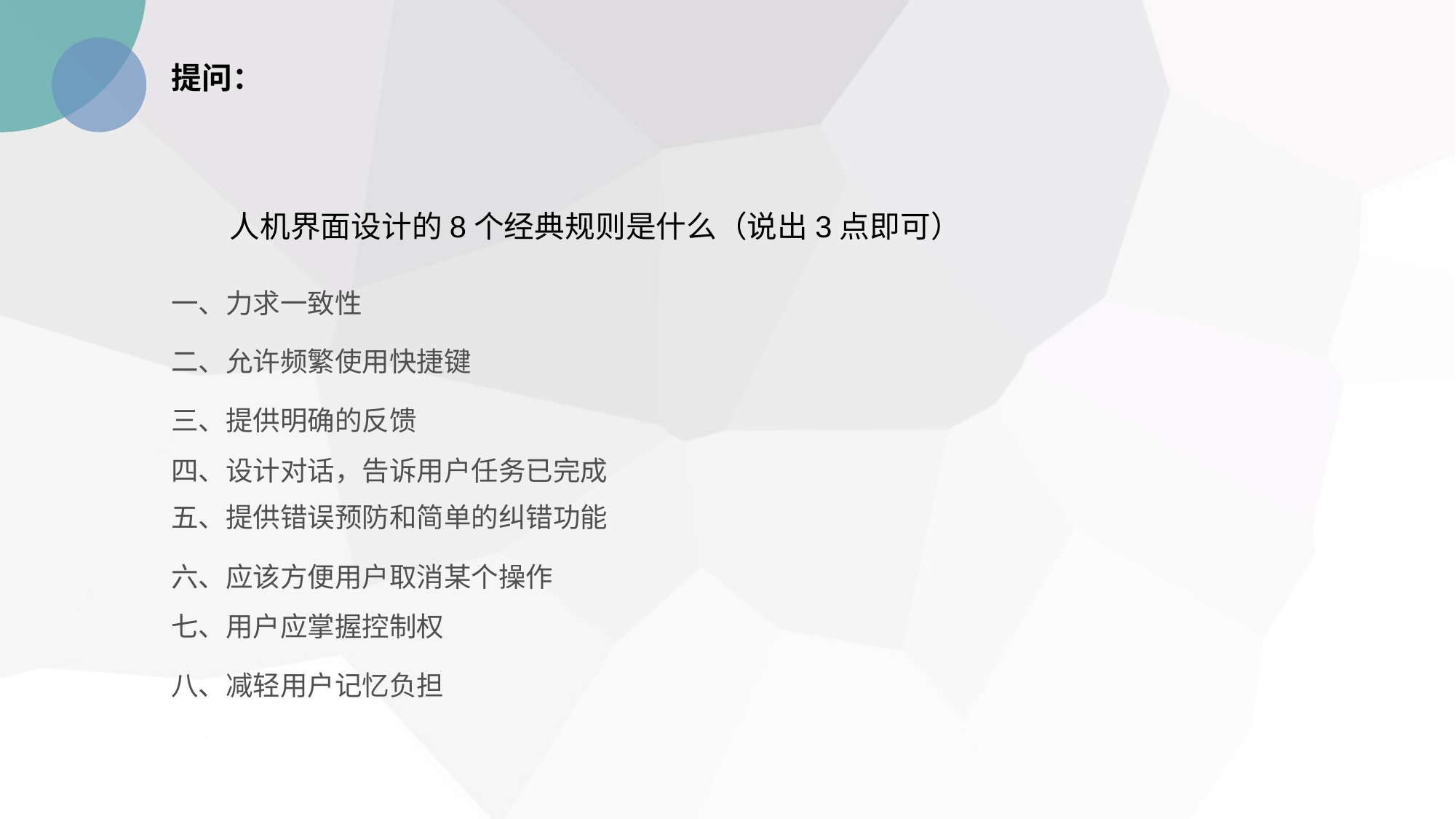

提问：
人机界面设计的8个经典规则是什么（说出3点即可）
一、力求一致性
二、允许频繁使用快捷键
三、提供明确的反馈
四、设计对话，告诉用户任务已完成
五、提供错误预防和简单的纠错功能
六、应该方便用户取消某个操作
七、用户应掌握控制权
八、减轻用户记忆负担